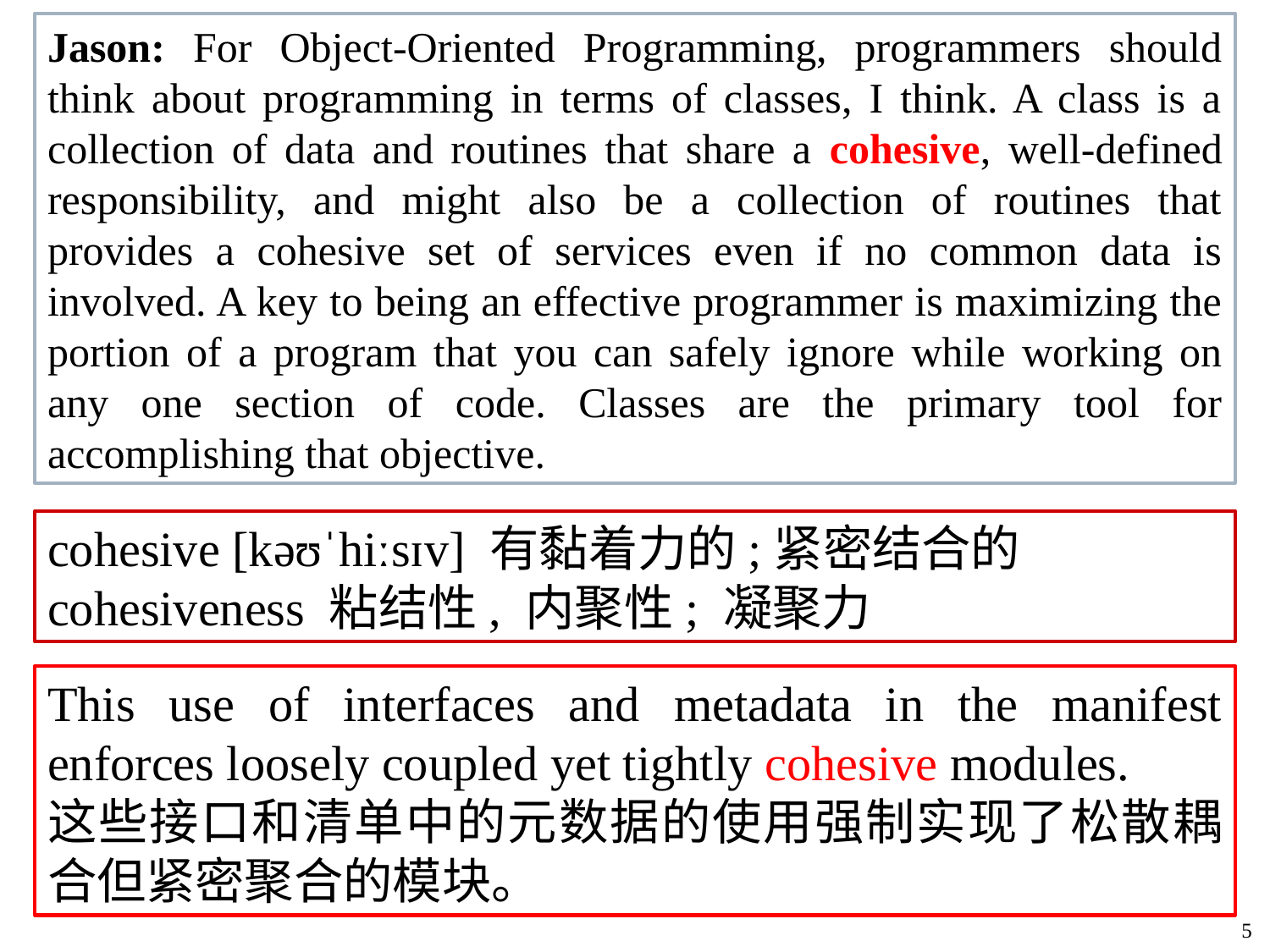

Jason: For Object-Oriented Programming, programmers should think about programming in terms of classes, I think. A class is a collection of data and routines that share a cohesive, well-defined responsibility, and might also be a collection of routines that provides a cohesive set of services even if no common data is involved. A key to being an effective programmer is maximizing the portion of a program that you can safely ignore while working on any one section of code. Classes are the primary tool for accomplishing that objective.
cohesive [kəʊˈhiːsɪv] 有黏着力的;紧密结合的
cohesiveness 粘结性, 内聚性; 凝聚力
This use of interfaces and metadata in the manifest enforces loosely coupled yet tightly cohesive modules.
这些接口和清单中的元数据的使用强制实现了松散耦合但紧密聚合的模块。
5